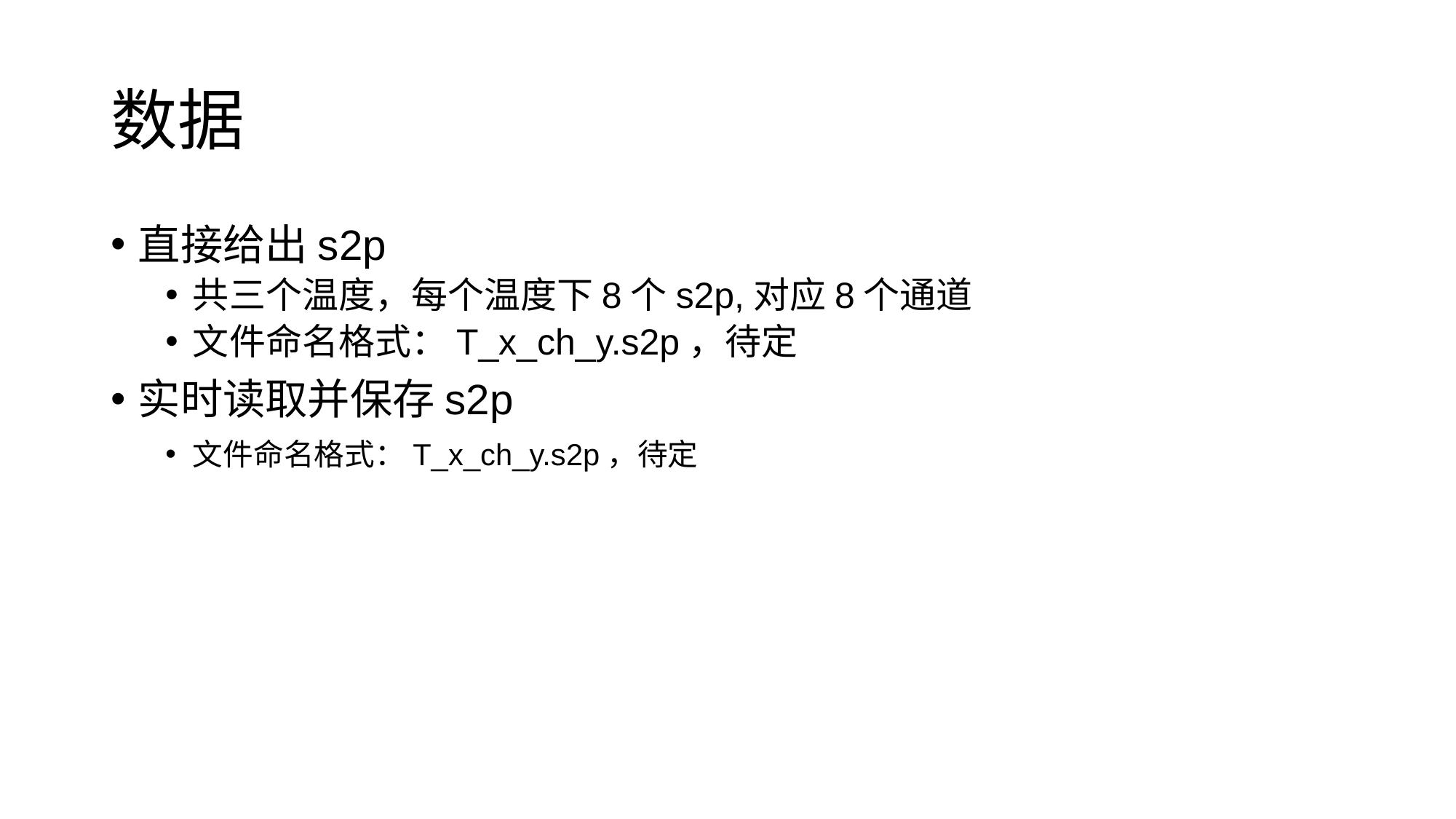

# 数据
直接给出s2p
共三个温度，每个温度下8个s2p,对应8个通道
文件命名格式：T_x_ch_y.s2p，待定
实时读取并保存s2p
文件命名格式：T_x_ch_y.s2p，待定